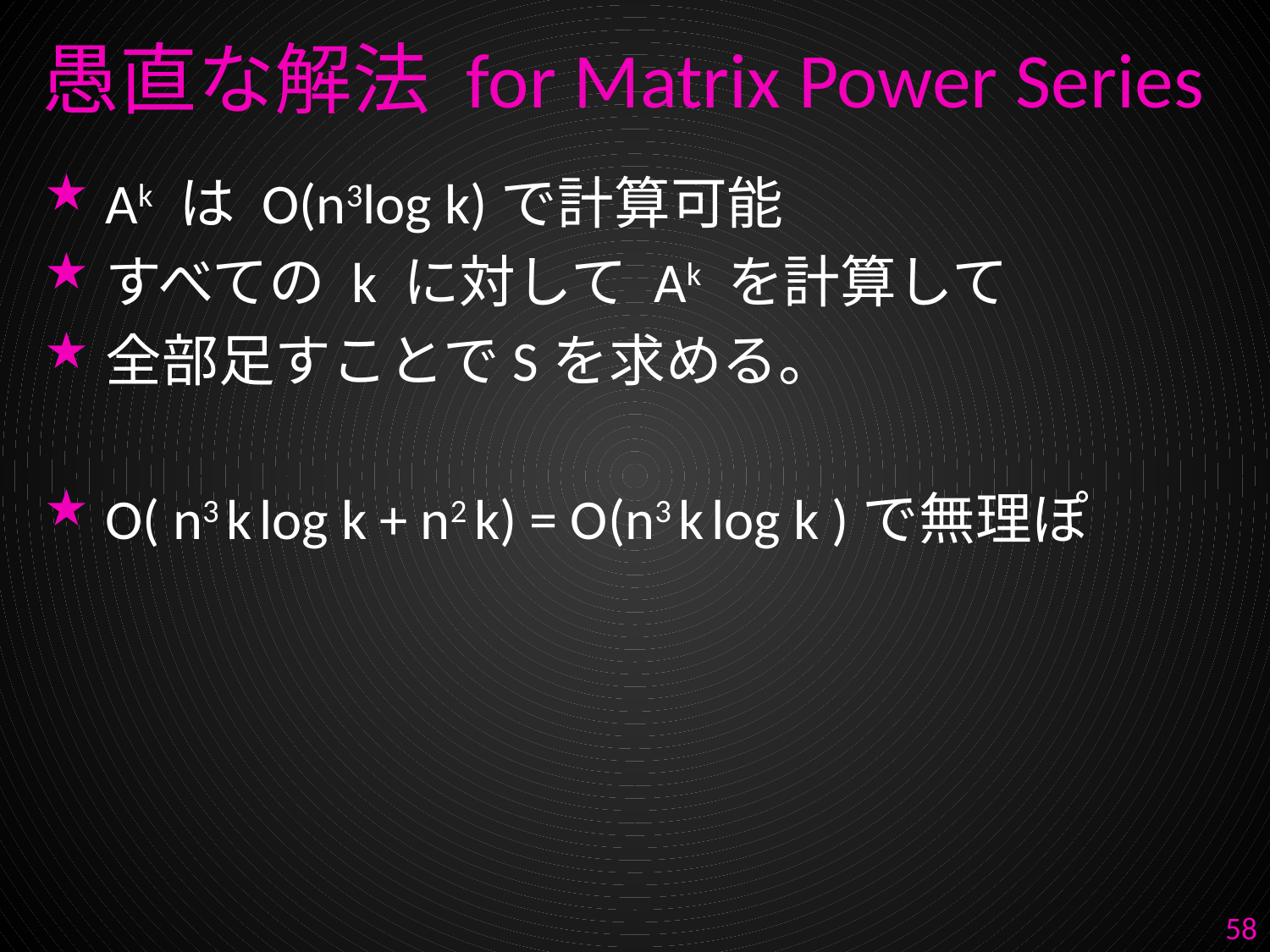

# 愚直な解法 for Matrix Power Series
Ak は O(n3log k)で計算可能
すべての k に対して Ak を計算して
全部足すことでSを求める。

O( n3 k log k + n2 k) = O(n3 k log k )で無理ぽ
58